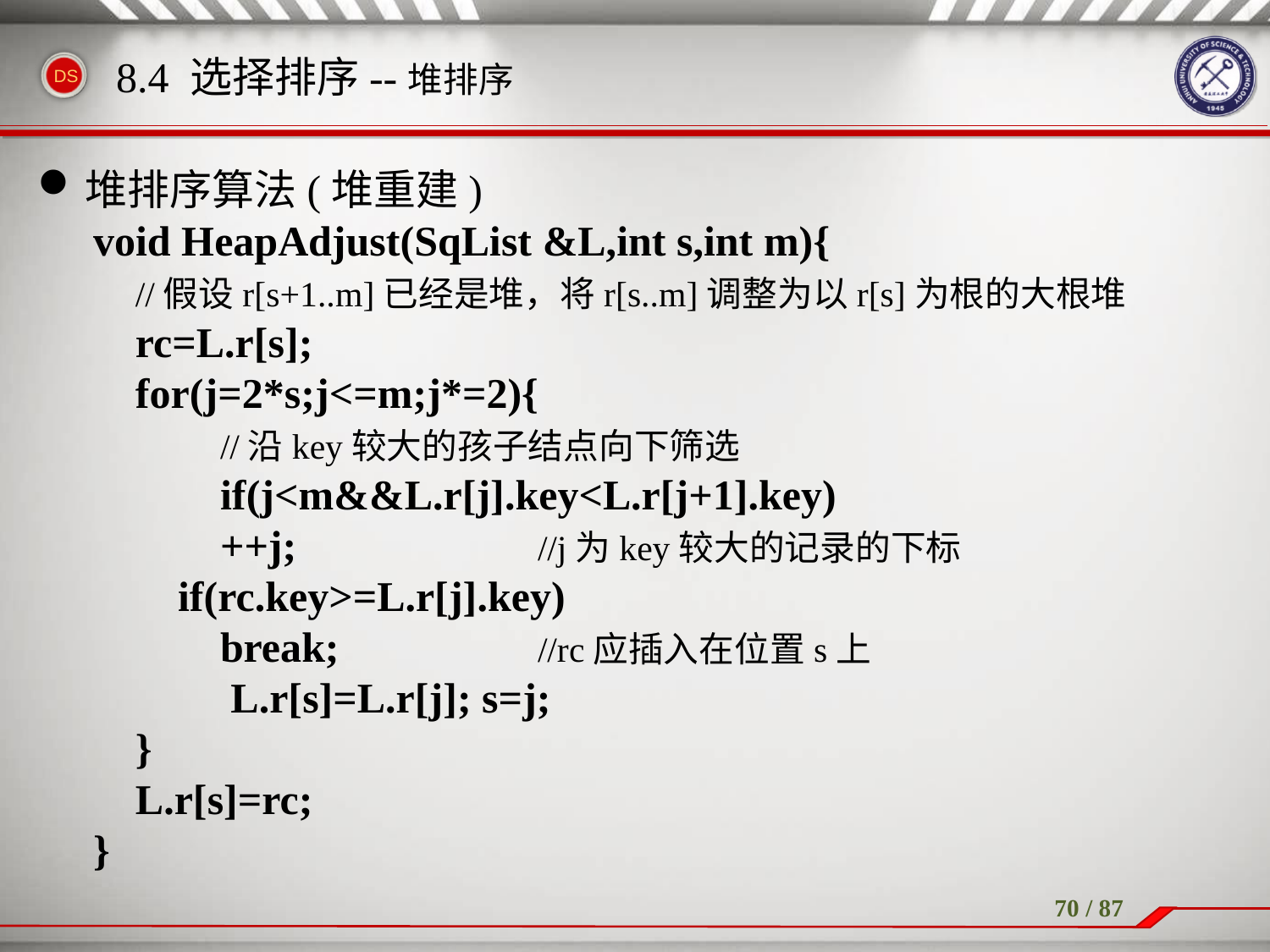

堆排序算法(堆重建)
void HeapAdjust(SqList &L,int s,int m){
    //假设r[s+1..m]已经是堆，将r[s..m]调整为以r[s]为根的大根堆
    rc=L.r[s];
    for(j=2*s;j<=m;j*=2){
	//沿key较大的孩子结点向下筛选
	if(j<m&&L.r[j].key<L.r[j+1].key)
++j;		//j为key较大的记录的下标
        if(rc.key>=L.r[j].key)
break;      		//rc应插入在位置s上
	 L.r[s]=L.r[j]; s=j;
    }
    L.r[s]=rc;
}
8.4 选择排序--堆排序